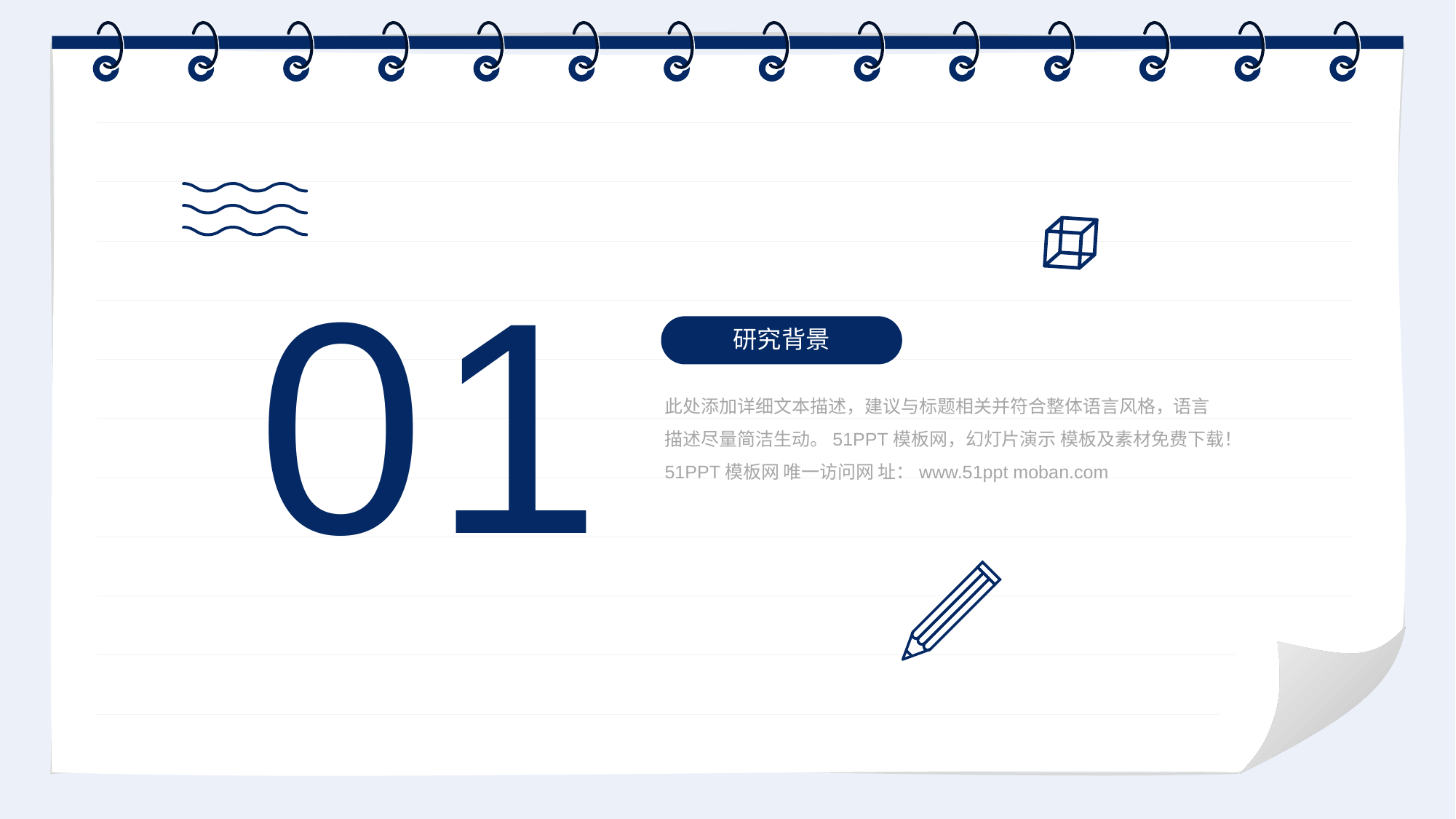

01

研究背景
此处添加详细文本描述，建议与标题相关并符合整体语言风格，语言描述尽量简洁生动。51PPT模板网，幻灯片演示 模板及素材免费下载！
51PPT模板网 唯一访问网 址：www.51ppt moban.com